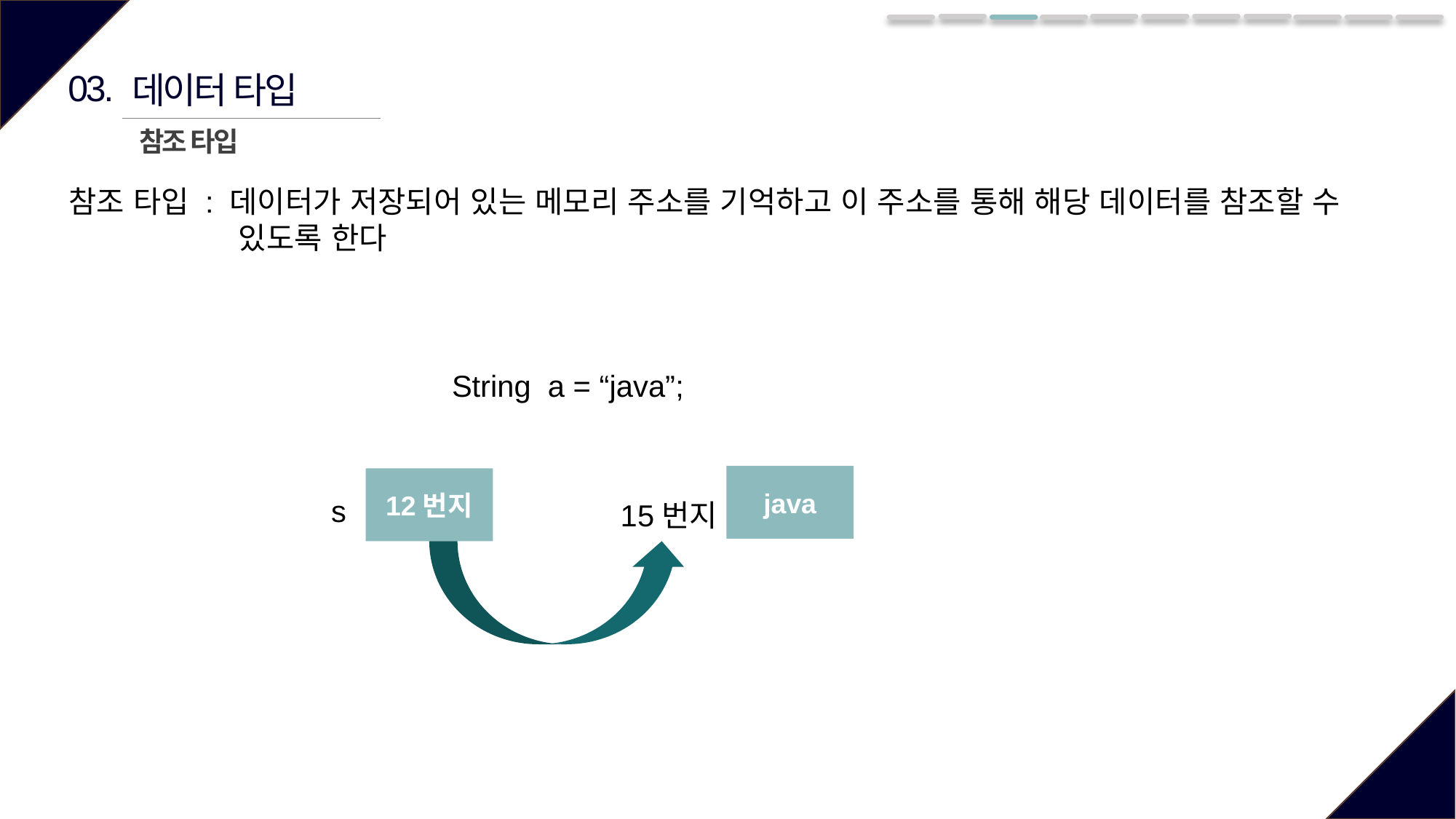

03.
데이터 타입
참조 타입
참조 타입 : 데이터가 저장되어 있는 메모리 주소를 기억하고 이 주소를 통해 해당 데이터를 참조할 수
                   있도록 한다
String  a = “java”;
java
s
12번지
15번지